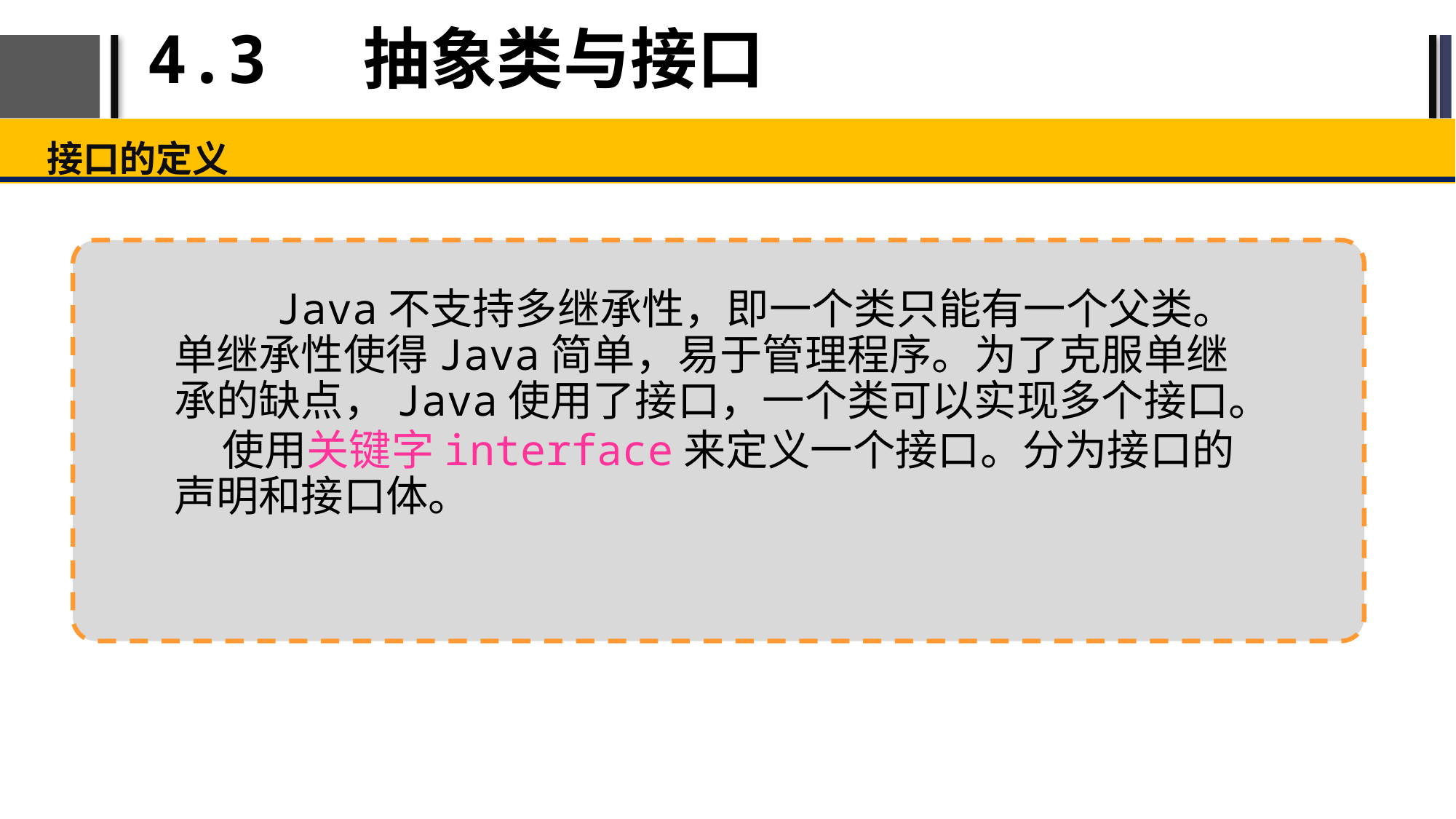

# 4.3  抽象类与接口

接口的定义

    Java不支持多继承性，即一个类只能有一个父类。单继承性使得Java简单，易于管理程序。为了克服单继承的缺点，Java使用了接口，一个类可以实现多个接口。
    使用关键字interface来定义一个接口。分为接口的声明和接口体。